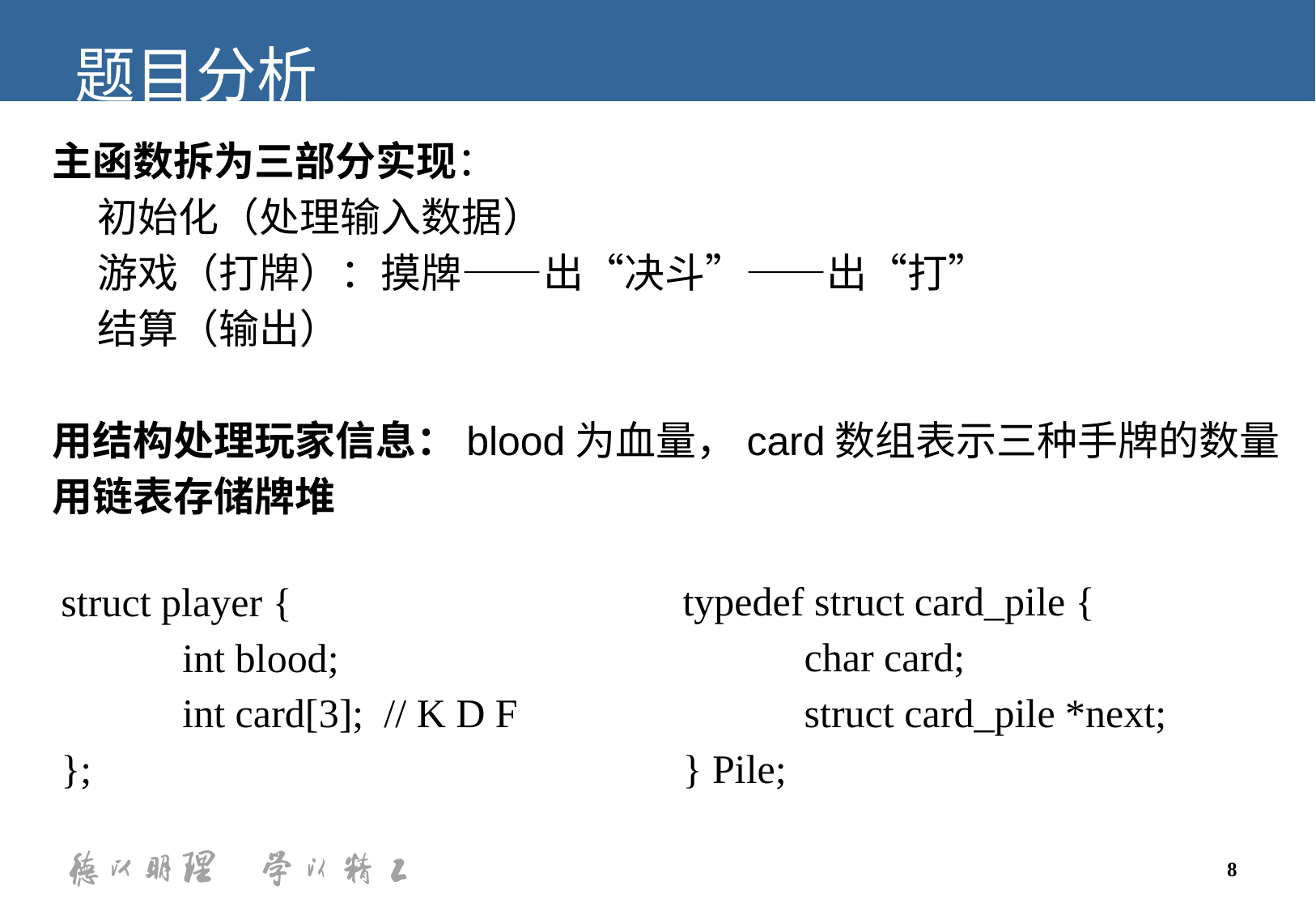

题目分析
主函数拆为三部分实现：
	初始化（处理输入数据）
	游戏（打牌）：摸牌——出“决斗”——出“打”
	结算（输出）

用结构处理玩家信息：blood为血量，card数组表示三种手牌的数量
用链表存储牌堆

typedef struct card_pile {
	char card;
	struct card_pile *next;
} Pile;
struct player {
	int blood;
	int card[3];  // K D F
};
8